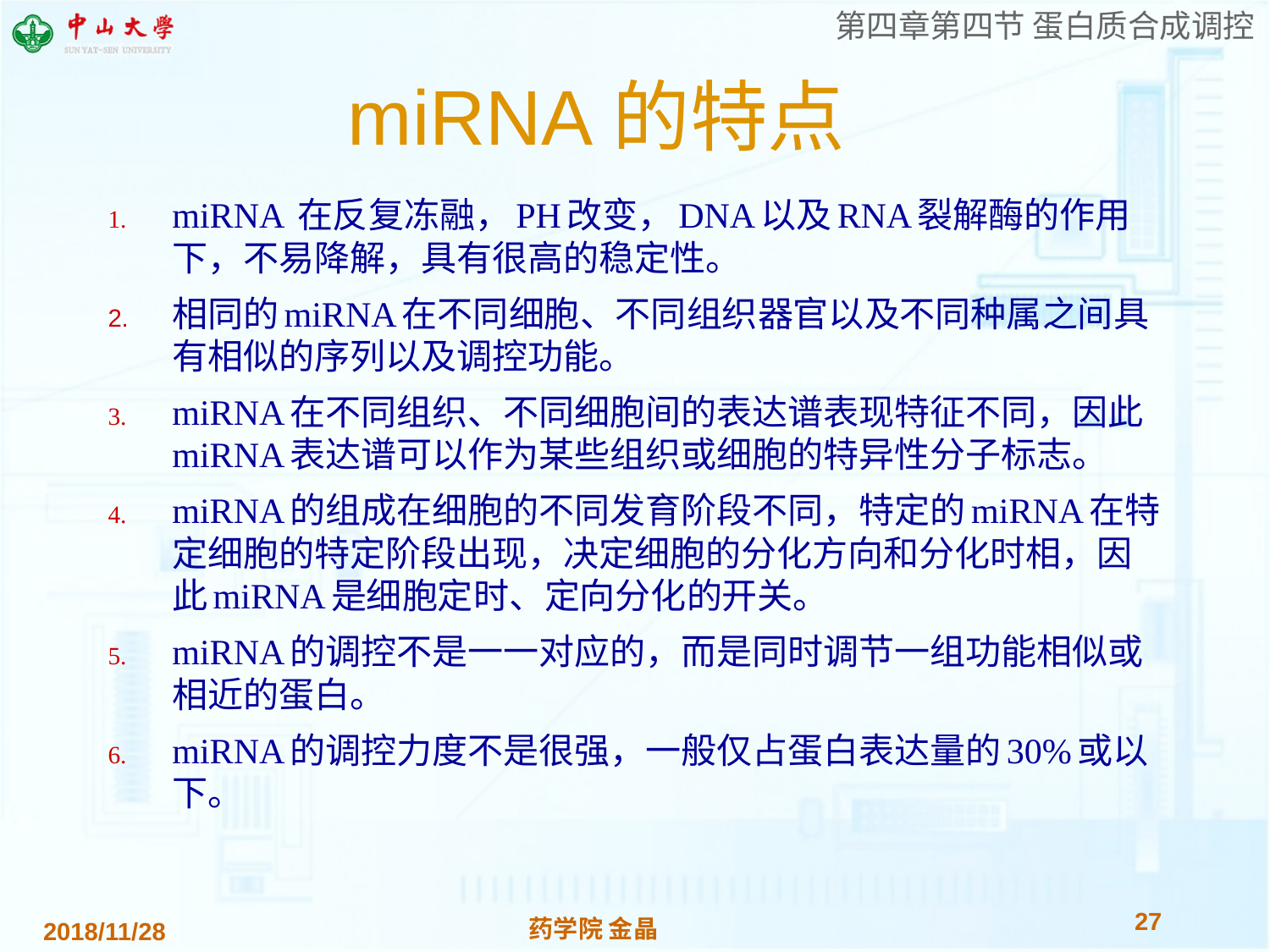

# miRNA的特点
miRNA 在反复冻融，PH改变，DNA以及RNA裂解酶的作用下，不易降解，具有很高的稳定性。
相同的miRNA在不同细胞、不同组织器官以及不同种属之间具有相似的序列以及调控功能。
miRNA在不同组织、不同细胞间的表达谱表现特征不同，因此miRNA表达谱可以作为某些组织或细胞的特异性分子标志。
miRNA的组成在细胞的不同发育阶段不同，特定的miRNA在特定细胞的特定阶段出现，决定细胞的分化方向和分化时相，因此miRNA是细胞定时、定向分化的开关。
miRNA的调控不是一一对应的，而是同时调节一组功能相似或相近的蛋白。
miRNA的调控力度不是很强，一般仅占蛋白表达量的30%或以下。
27
药学院 金晶
2018/11/28